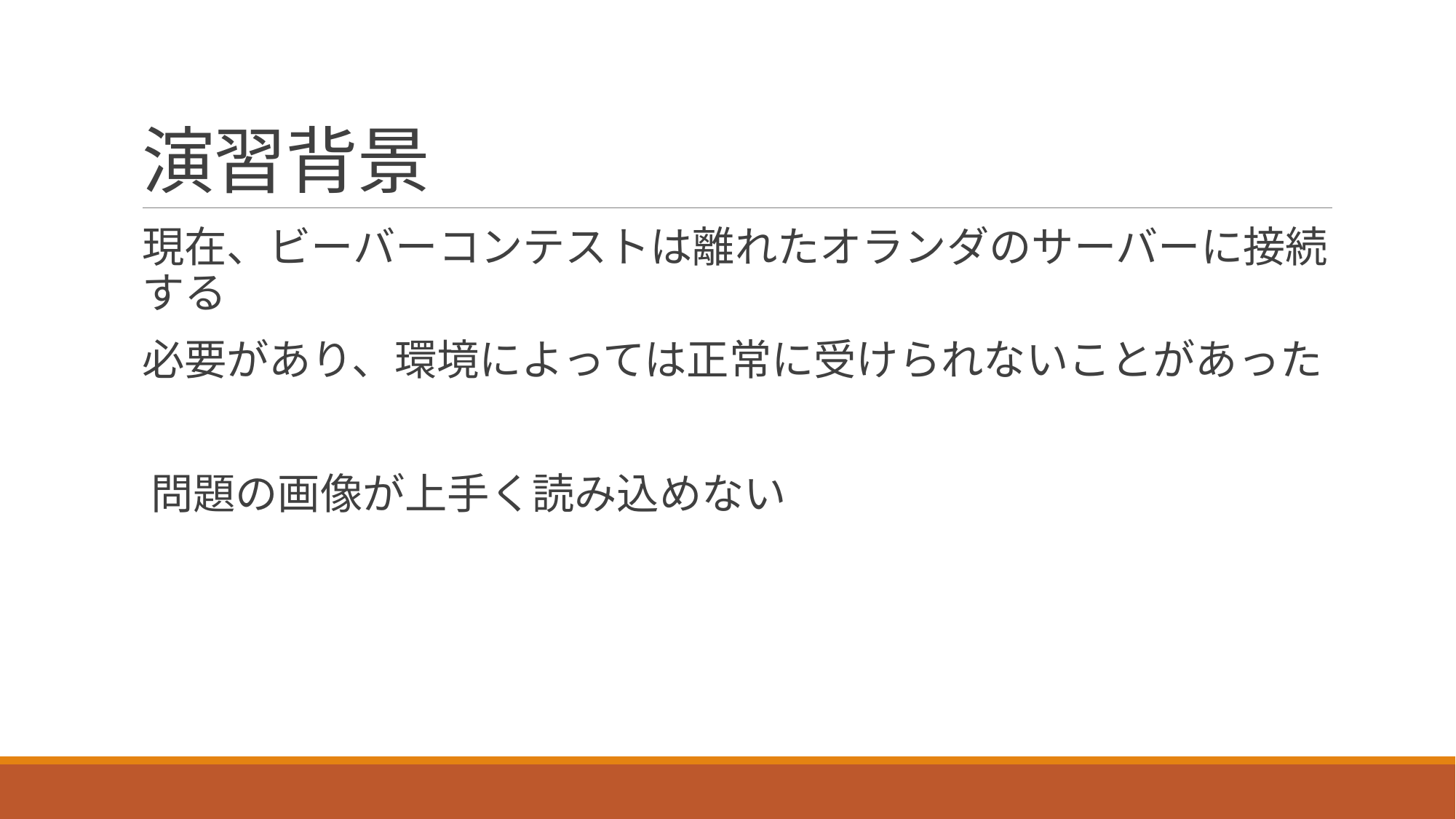

# 演習背景
現在、ビーバーコンテストは離れたオランダのサーバーに接続する
必要があり、環境によっては正常に受けられないことがあった

 問題の画像が上手く読み込めない